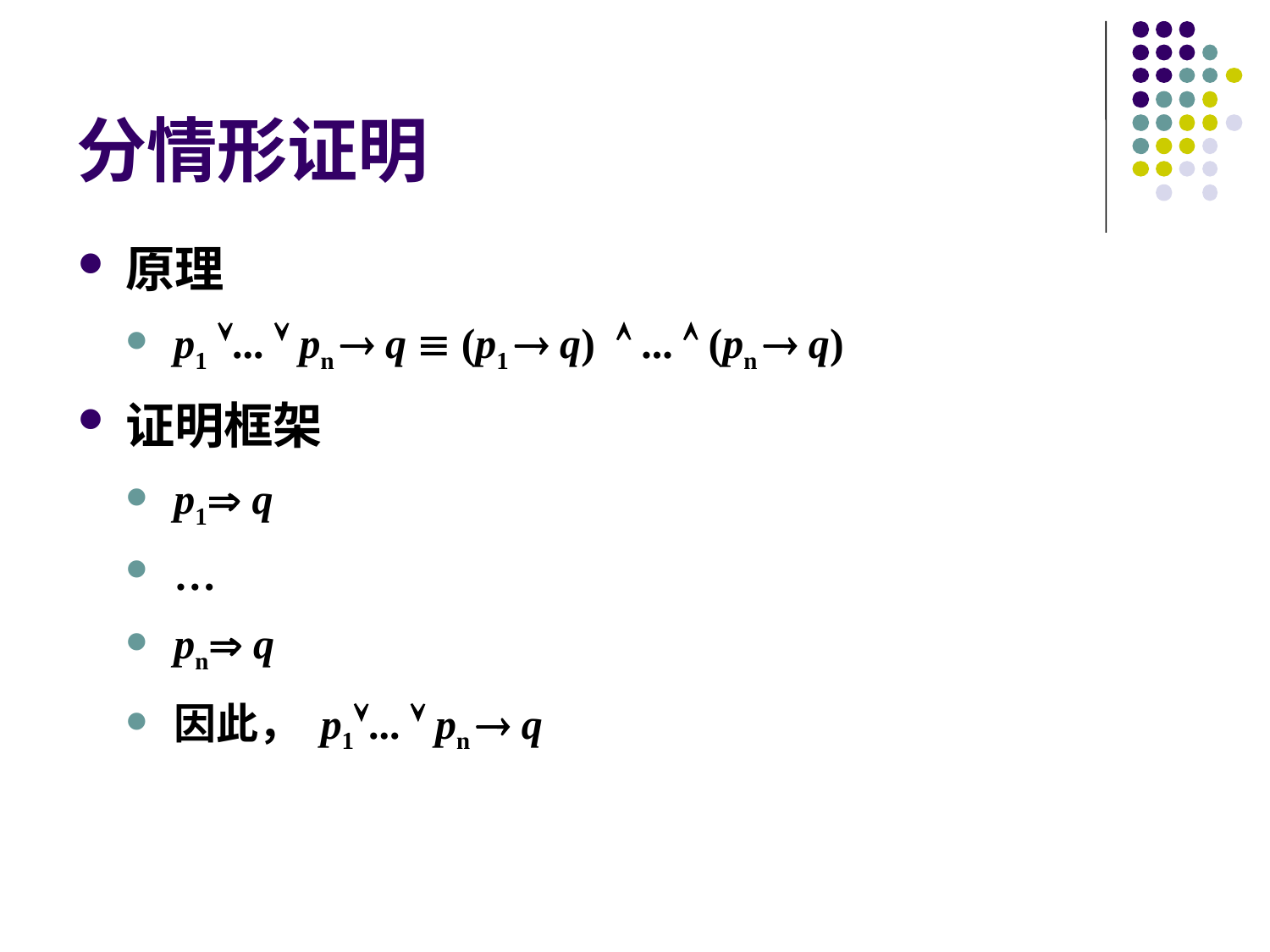

# 分情形证明
原理
p1 ∨... ∨ pn → q ≡ (p1 → q)  ∧ ... ∧ (pn → q)
证明框架
p1⇒ q
…
pn⇒ q
因此， p1∨... ∨ pn → q